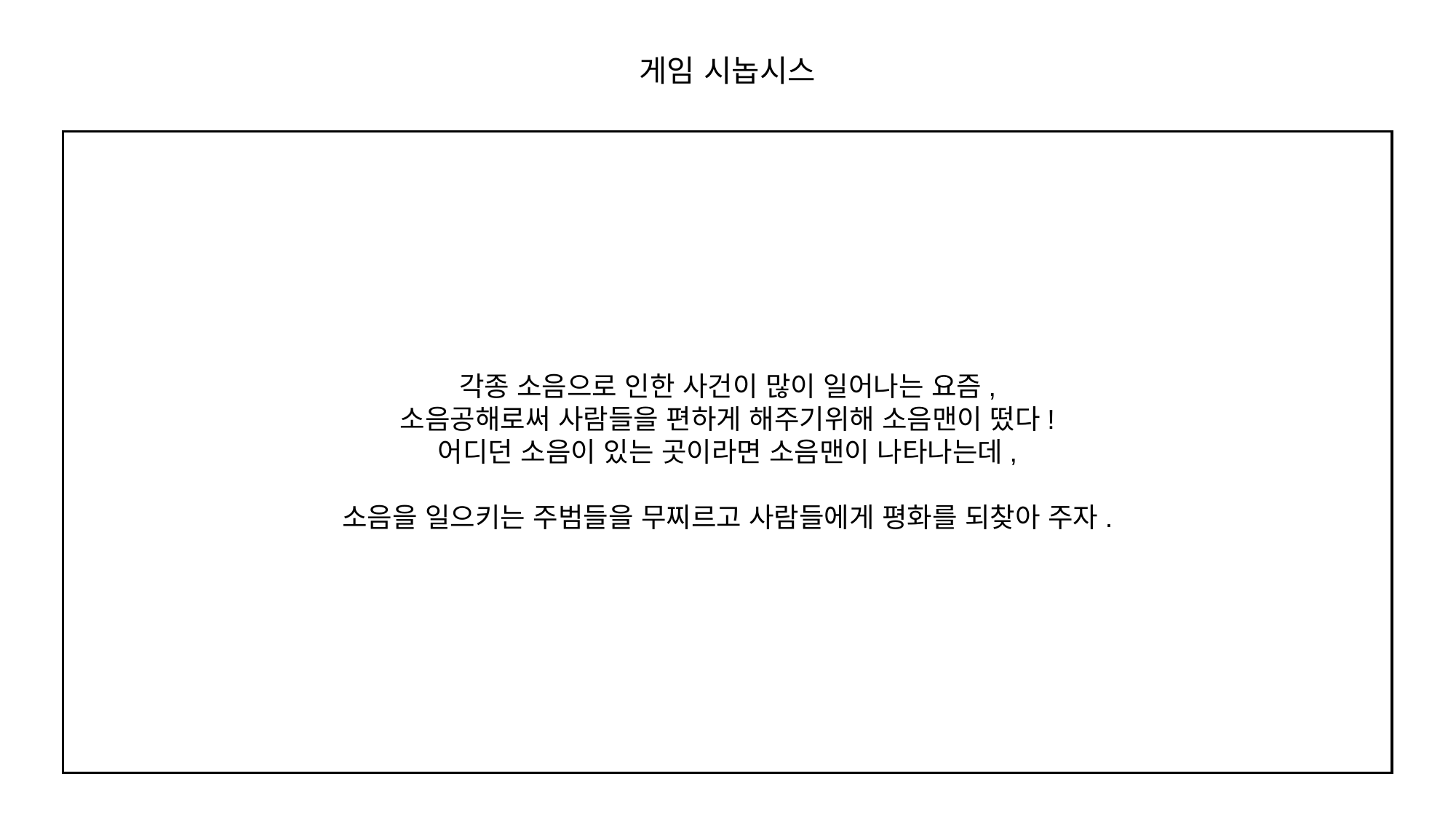

게임 시놉시스

각종 소음으로 인한 사건이 많이 일어나는 요즘,
소음공해로써 사람들을 편하게 해주기위해 소음맨이 떴다!
어디던 소음이 있는 곳이라면 소음맨이 나타나는데,

소음을 일으키는 주범들을 무찌르고 사람들에게 평화를 되찾아 주자.